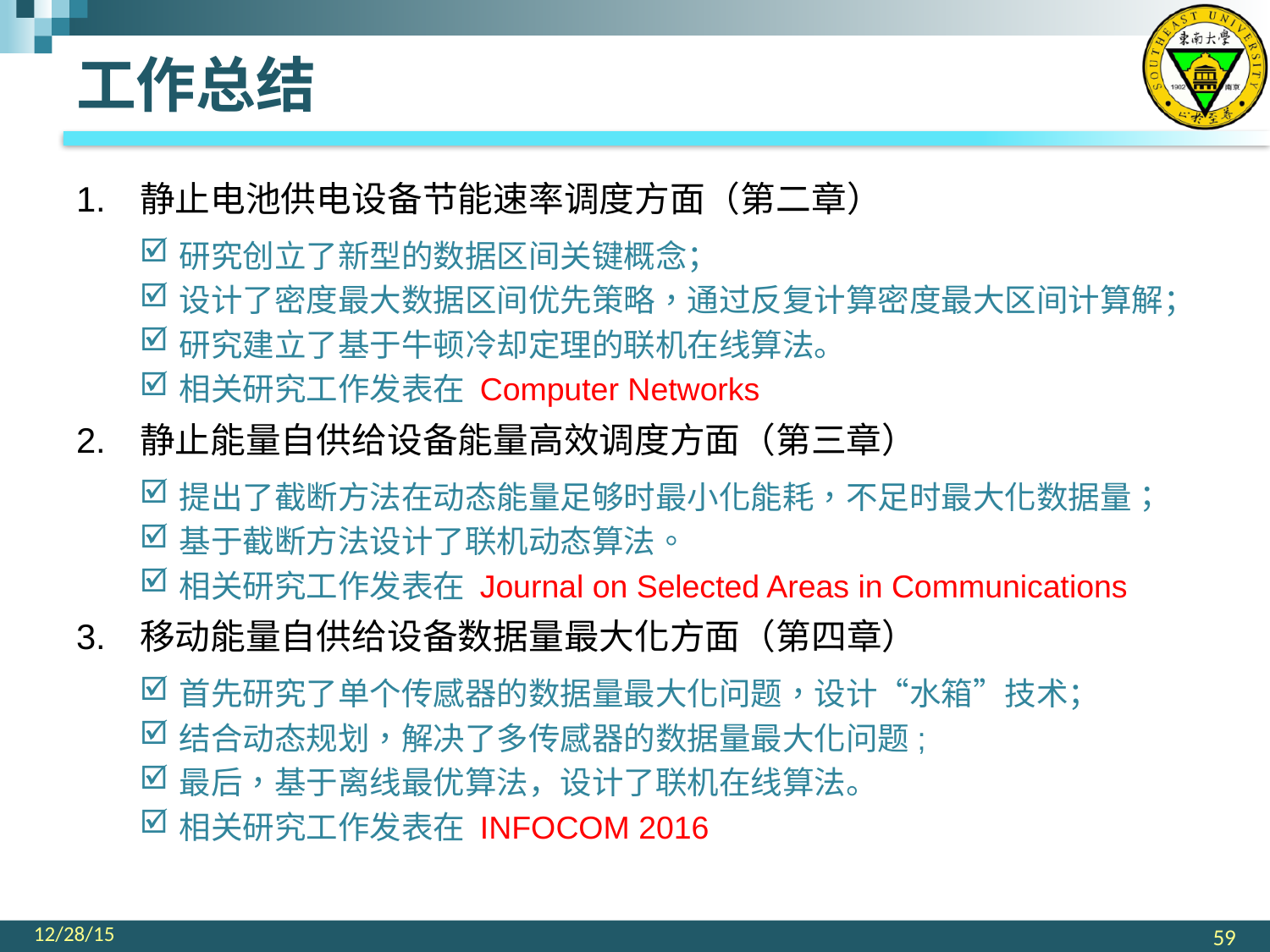

# 工作总结
静止电池供电设备节能速率调度方面（第二章）
研究创立了新型的数据区间关键概念；
设计了密度最大数据区间优先策略，通过反复计算密度最大区间计算解；
研究建立了基于牛顿冷却定理的联机在线算法。
相关研究工作发表在 Computer Networks
静止能量自供给设备能量高效调度方面（第三章）
提出了截断方法在动态能量足够时最小化能耗，不足时最大化数据量；
基于截断方法设计了联机动态算法。
相关研究工作发表在 Journal on Selected Areas in Communications
移动能量自供给设备数据量最大化方面（第四章）
首先研究了单个传感器的数据量最大化问题，设计“水箱”技术；
结合动态规划，解决了多传感器的数据量最大化问题;
最后，基于离线最优算法，设计了联机在线算法。
相关研究工作发表在 INFOCOM 2016

12/28/15
59